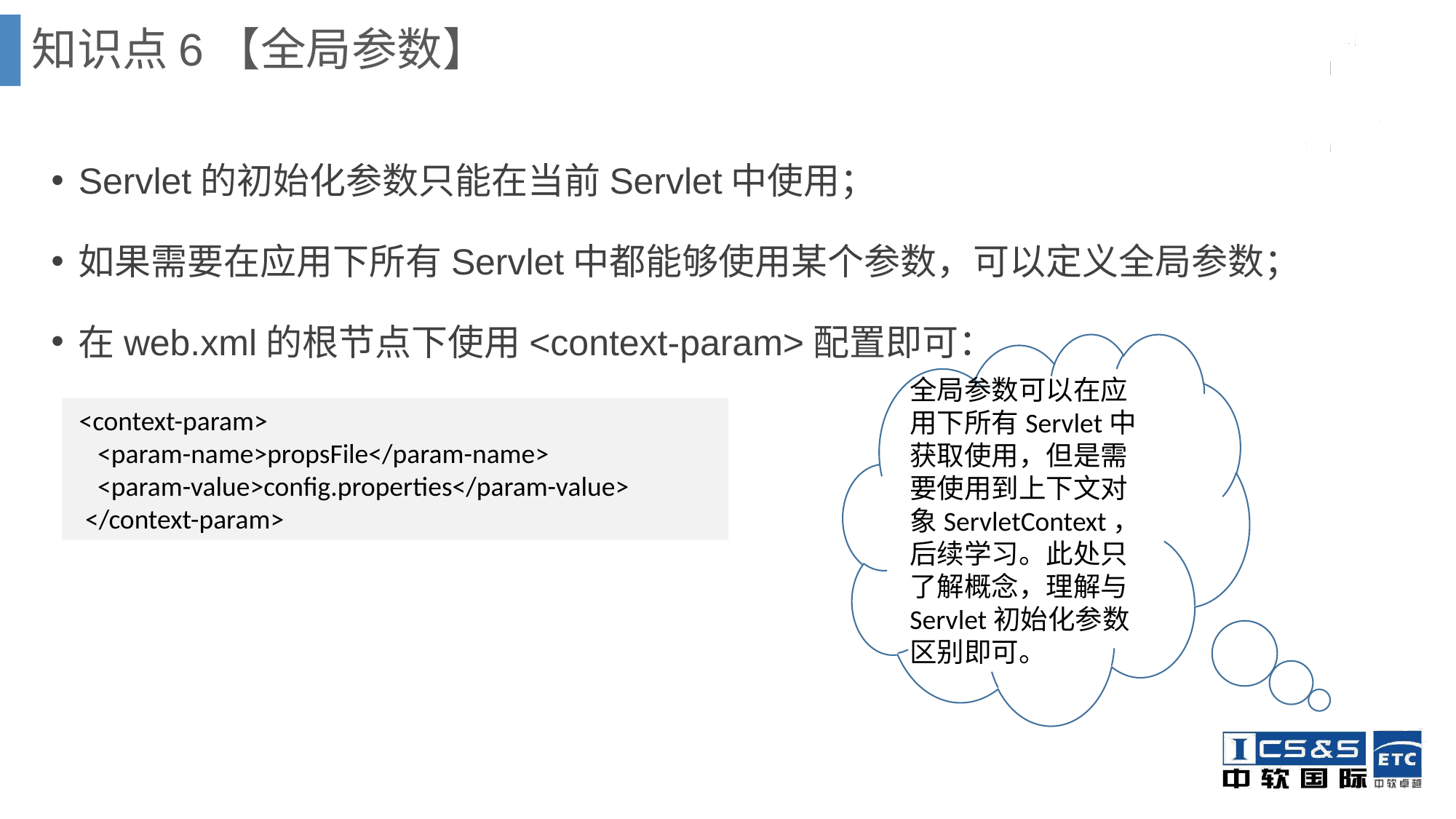

知识点6【全局参数】
Servlet的初始化参数只能在当前Servlet中使用；
如果需要在应用下所有Servlet中都能够使用某个参数，可以定义全局参数；
在web.xml的根节点下使用<context-param>配置即可：
全局参数可以在应用下所有Servlet中获取使用，但是需要使用到上下文对象ServletContext，后续学习。此处只了解概念，理解与Servlet初始化参数区别即可。
 <context-param>
    <param-name>propsFile</param-name>
    <param-value>config.properties</param-value>
  </context-param>